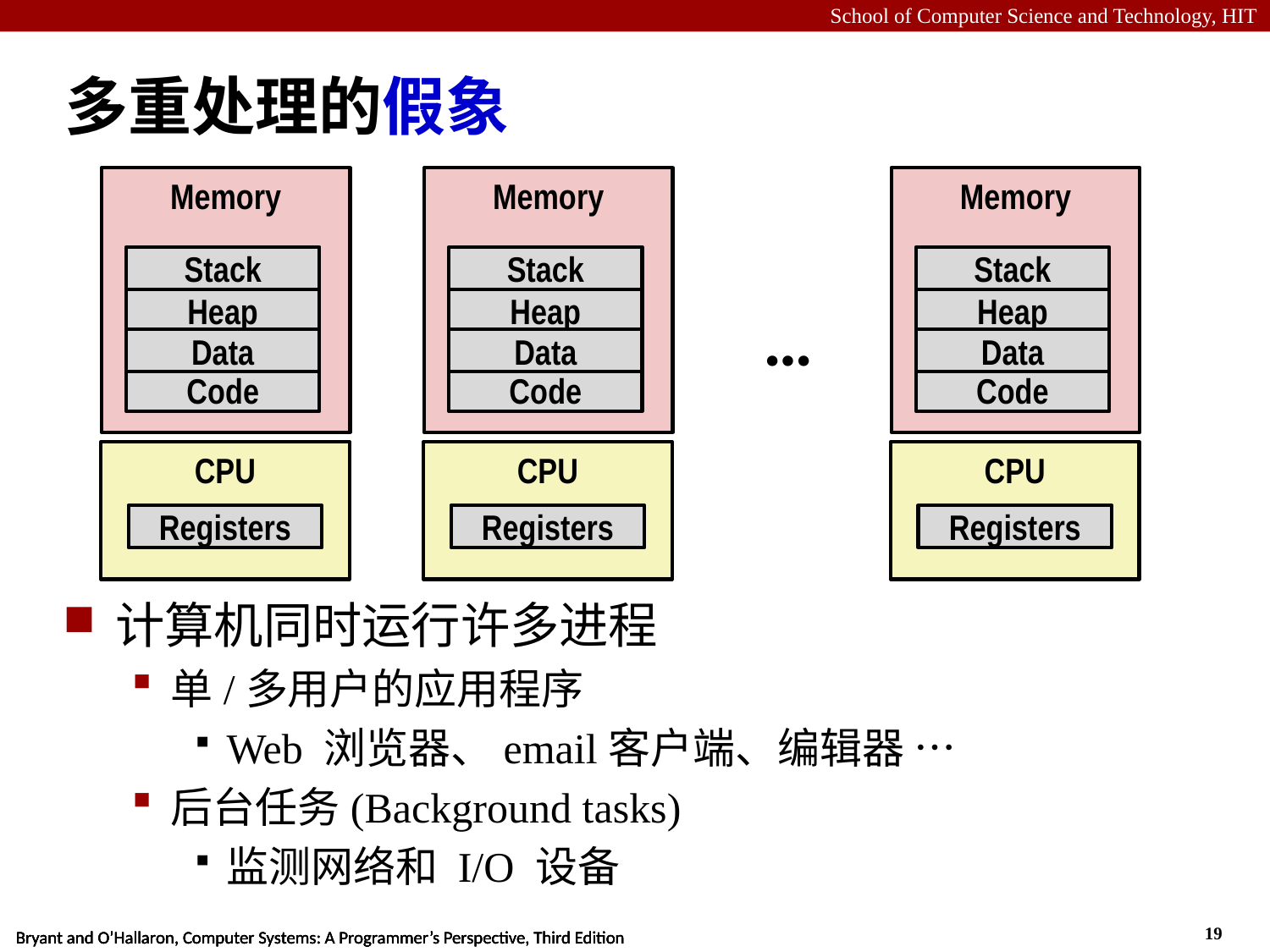

# 多重处理的假象
Memory
Memory
Memory
Stack
Stack
Stack
Heap
Heap
…
Heap
Data
Data
Data
Code
Code
Code
CPU
CPU
CPU
Registers
Registers
Registers
计算机同时运行许多进程
单/多用户的应用程序
Web 浏览器、email客户端、编辑器 …
后台任务(Background tasks)
监测网络和 I/O 设备